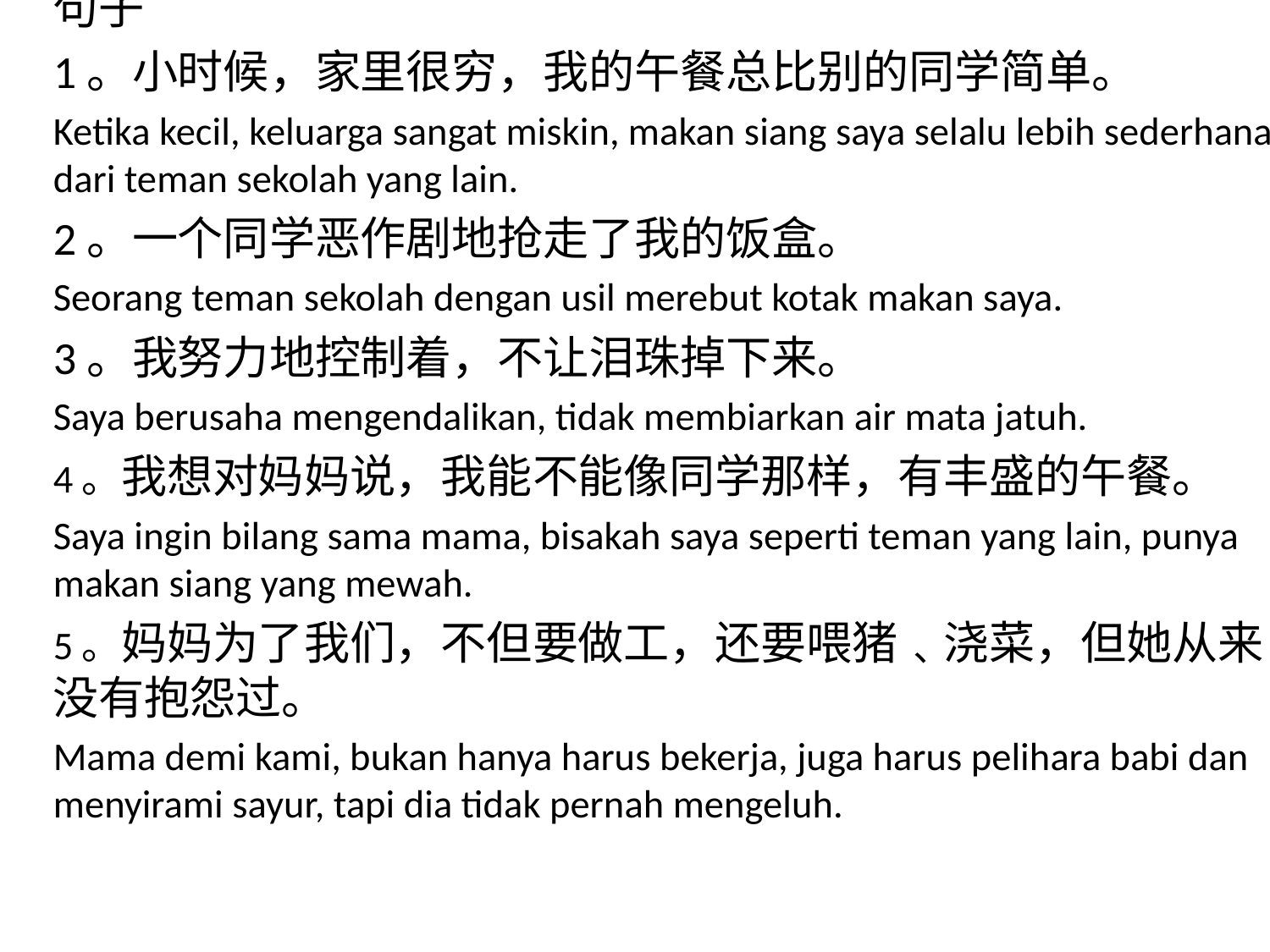

句子
1。小时候，家里很穷，我的午餐总比别的同学简单。
Ketika kecil, keluarga sangat miskin, makan siang saya selalu lebih sederhana dari teman sekolah yang lain.
2。一个同学恶作剧地抢走了我的饭盒。
Seorang teman sekolah dengan usil merebut kotak makan saya.
3。我努力地控制着，不让泪珠掉下来。
Saya berusaha mengendalikan, tidak membiarkan air mata jatuh.
4。我想对妈妈说，我能不能像同学那样，有丰盛的午餐。
Saya ingin bilang sama mama, bisakah saya seperti teman yang lain, punya makan siang yang mewah.
5。妈妈为了我们，不但要做工，还要喂猪﹑浇菜，但她从来没有抱怨过。
Mama demi kami, bukan hanya harus bekerja, juga harus pelihara babi dan menyirami sayur, tapi dia tidak pernah mengeluh.